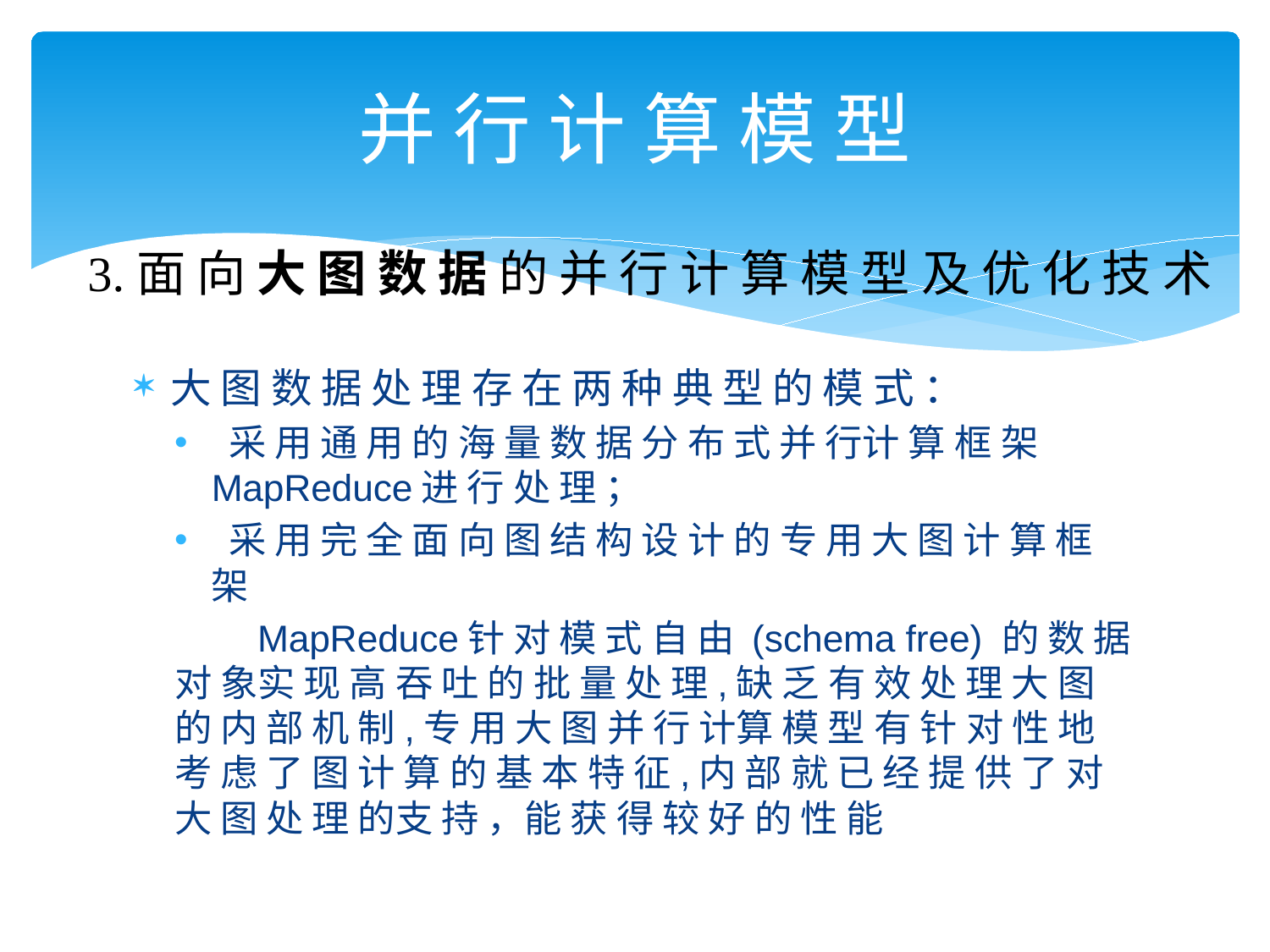

# 并 行 计 算 模 型
3.面 向 大 图 数 据 的 并 行 计 算 模 型 及 优 化 技 术
大 图 数 据 处 理 存 在 两 种 典 型 的 模 式 ：
 采 用 通 用 的 海 量 数 据 分 布 式 并 行计 算 框 架   MapReduce进 行 处 理 ；
 采 用 完 全 面 向 图 结 构 设 计 的 专 用 大 图 计 算 框 架
        MapReduce针 对 模 式 自 由 (schema free) 的 数 据 对 象实 现 高 吞 吐 的 批 量 处 理,缺 乏 有 效 处 理 大 图 的 内 部 机 制,专 用 大 图 并 行 计算 模 型 有 针 对 性 地 考 虑 了 图 计 算 的 基 本 特 征,内 部 就 已 经 提 供 了 对 大 图 处 理 的支 持 ，能 获 得 较 好 的 性 能